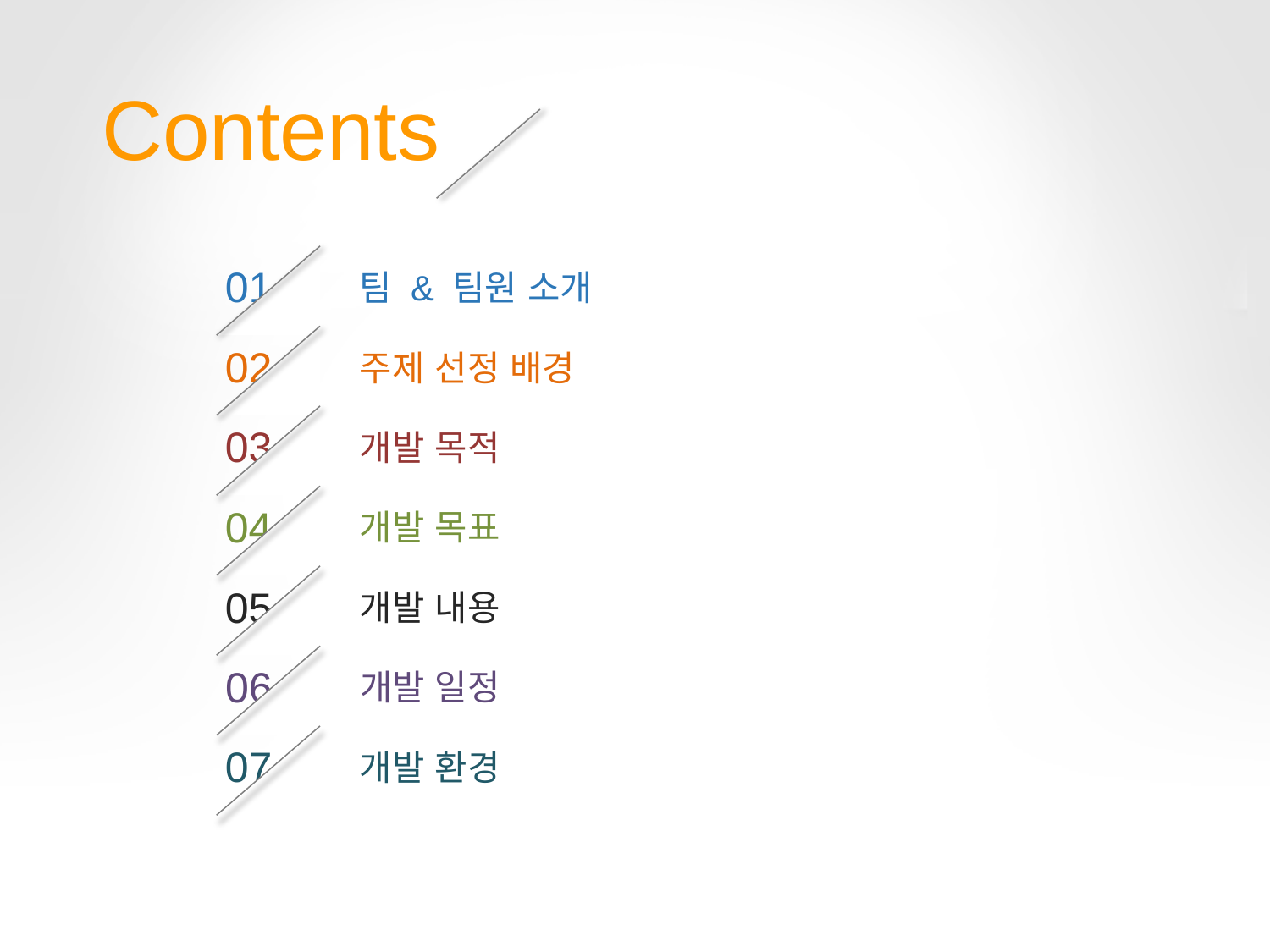

Contents

01
팀 & 팀원 소개

02
주제 선정 배경

03
개발 목적

04
개발 목표

05
개발 내용

06
개발 일정

07
개발 환경